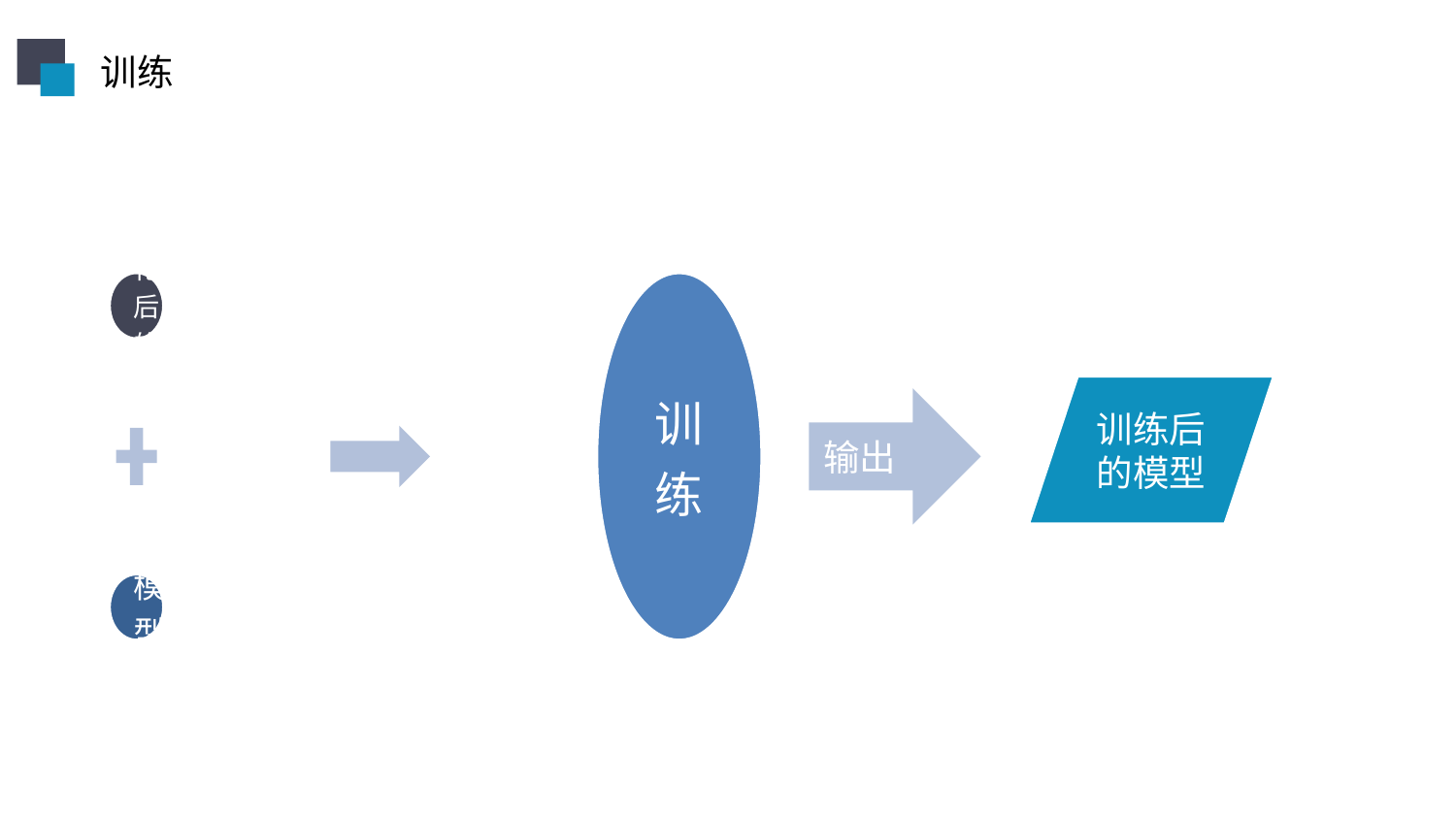

训练
词向量化后
的数据集
模型
训练
训练后的模型
输出